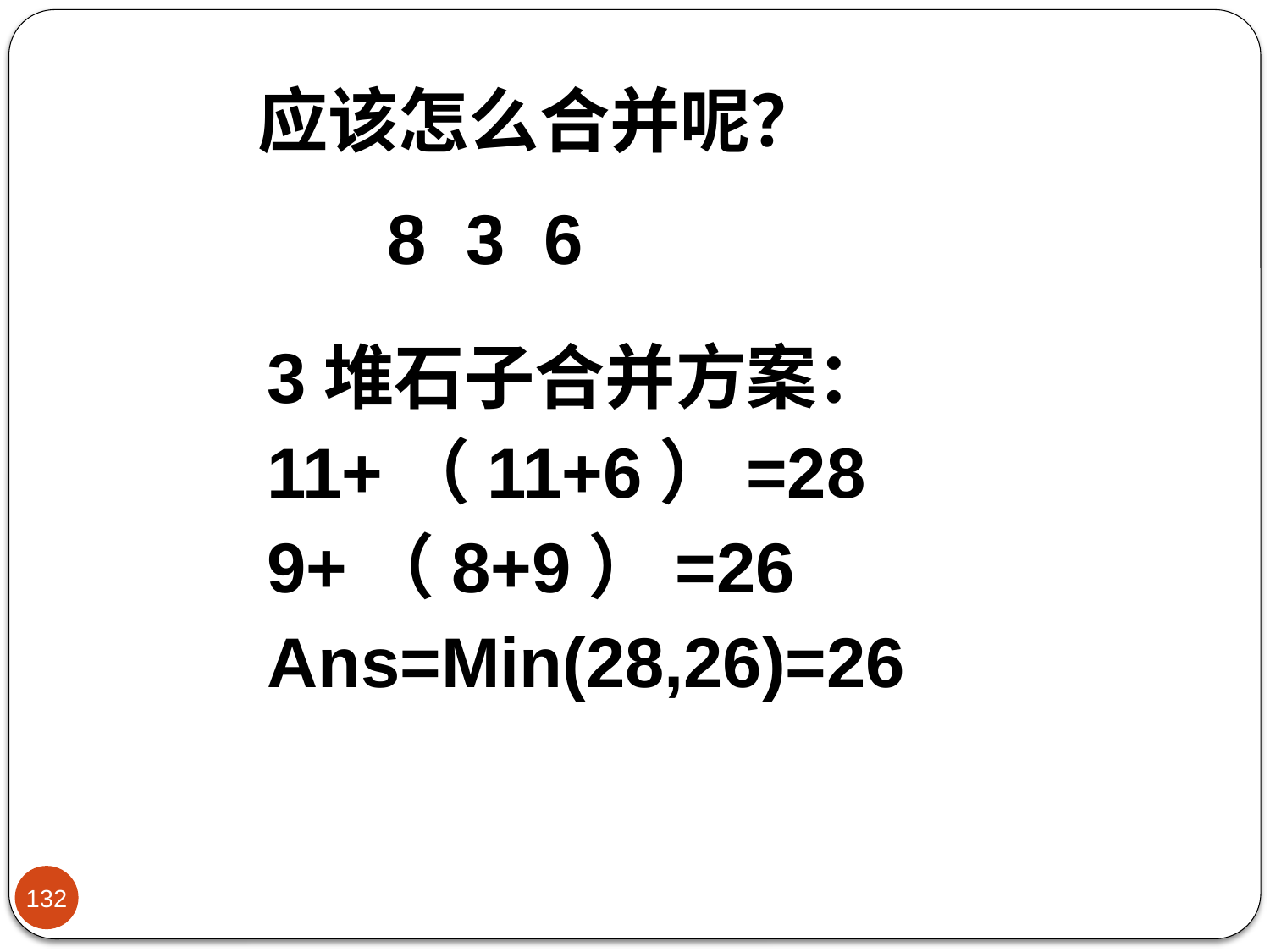

# 应该怎么合并呢？
8  3  6
3堆石子合并方案：
11+（11+6）=28
9+（8+9）=26
Ans=Min(28,26)=26
132